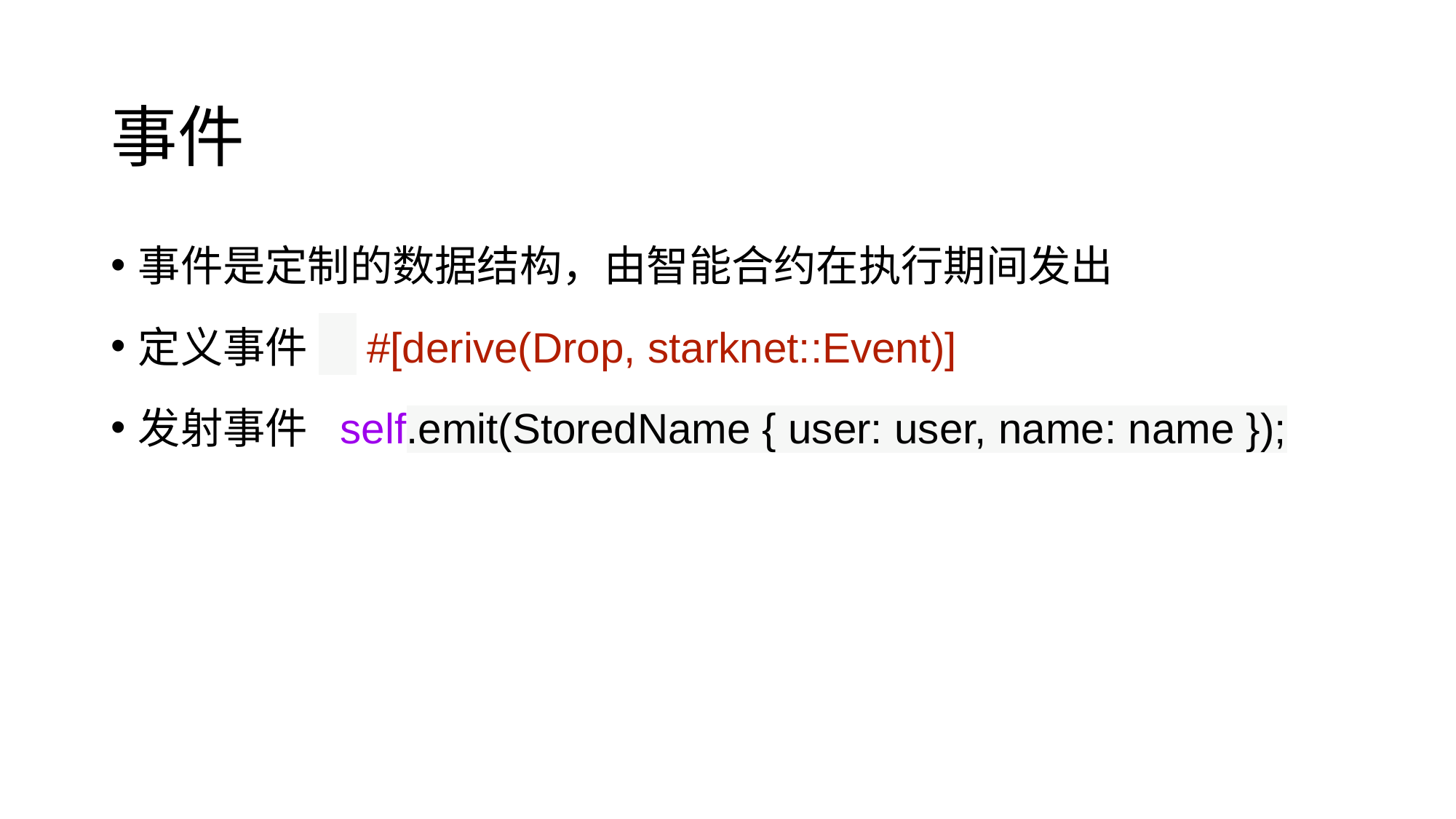

# 事件
事件是定制的数据结构，由智能合约在执行期间发出
定义事件     #[derive(Drop, starknet::Event)]
发射事件  self.emit(StoredName { user: user, name: name });